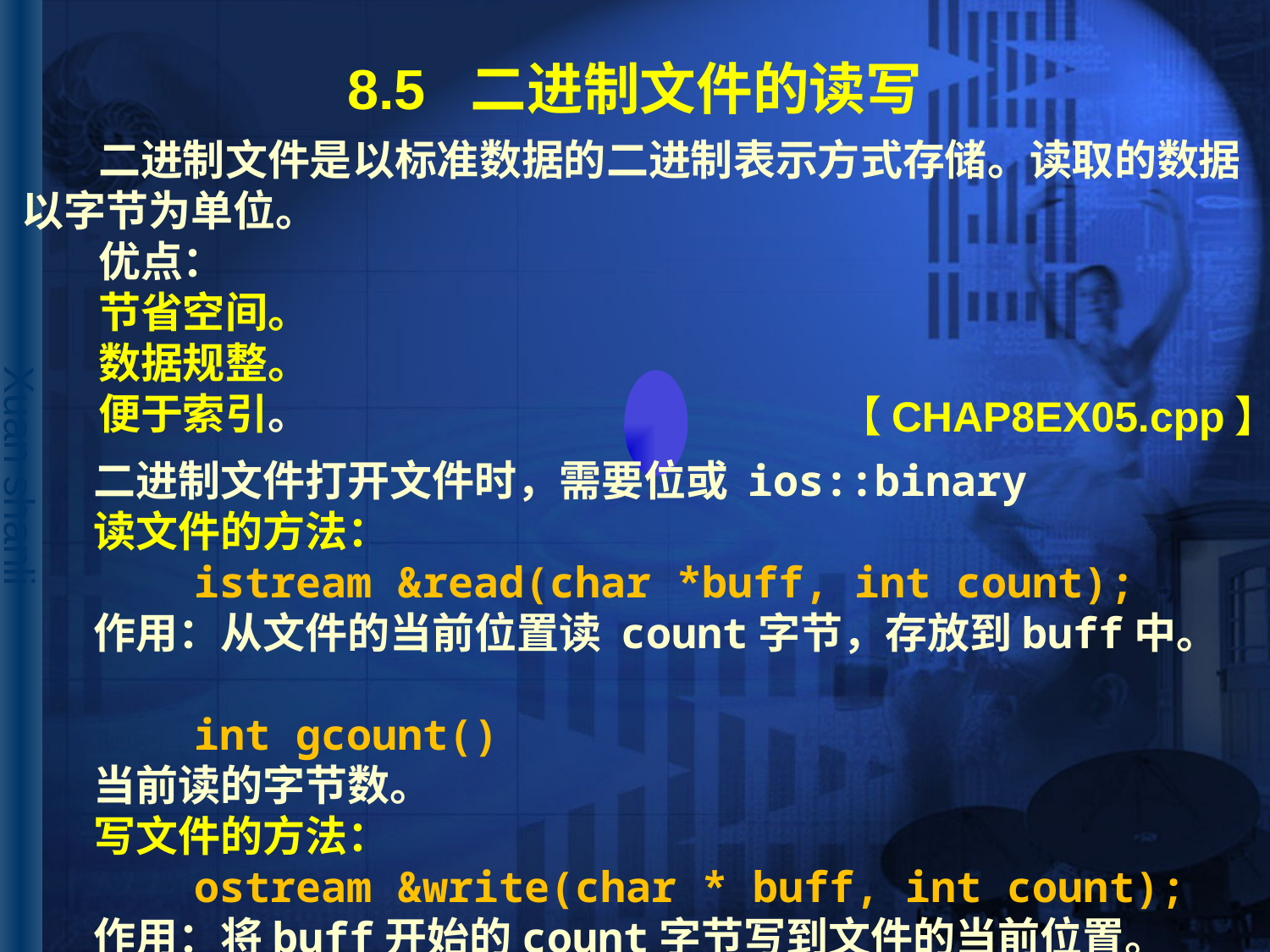

# 8.5  二进制文件的读写
       二进制文件是以标准数据的二进制表示方式存储。读取的数据
以字节为单位。
       优点：
       节省空间。
       数据规整。
       便于索引。
 【CHAP8EX05.cpp】
       二进制文件打开文件时，需要位或 ios::binary
       读文件的方法：
       istream &read(char *buff, int count);
       作用：从文件的当前位置读 count字节，存放到buff中。
       int gcount()
       当前读的字节数。
       写文件的方法：
       ostream &write(char * buff, int count);
       作用：将buff开始的count字节写到文件的当前位置。